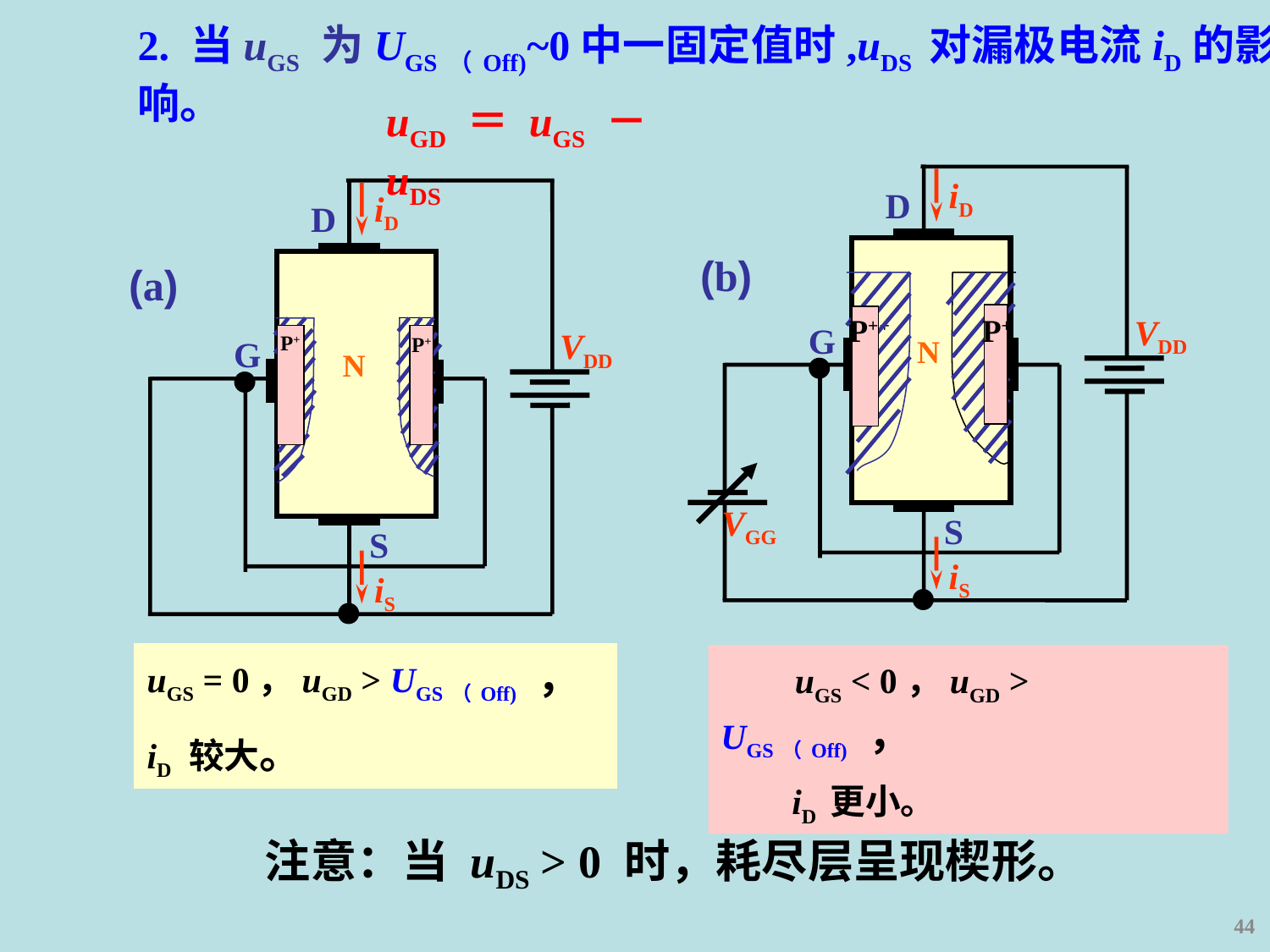

2. 当uGS 为UGS（Off)~0中一固定值时,uDS 对漏极电流iD的影响。
uGD ＝ uGS －uDS

iD

D

P+

P+

P+

VDD
G

N

VGG

S

iS

iD

D

VDD
P+
P+

G

N

S

iS

(b)
(a)
uGS = 0，uGD > UGS（Off) ，
iD 较大。
       uGS < 0，uGD > UGS（Off) ，
        iD 更小。
　　注意：当 uDS > 0 时，耗尽层呈现楔形。
44